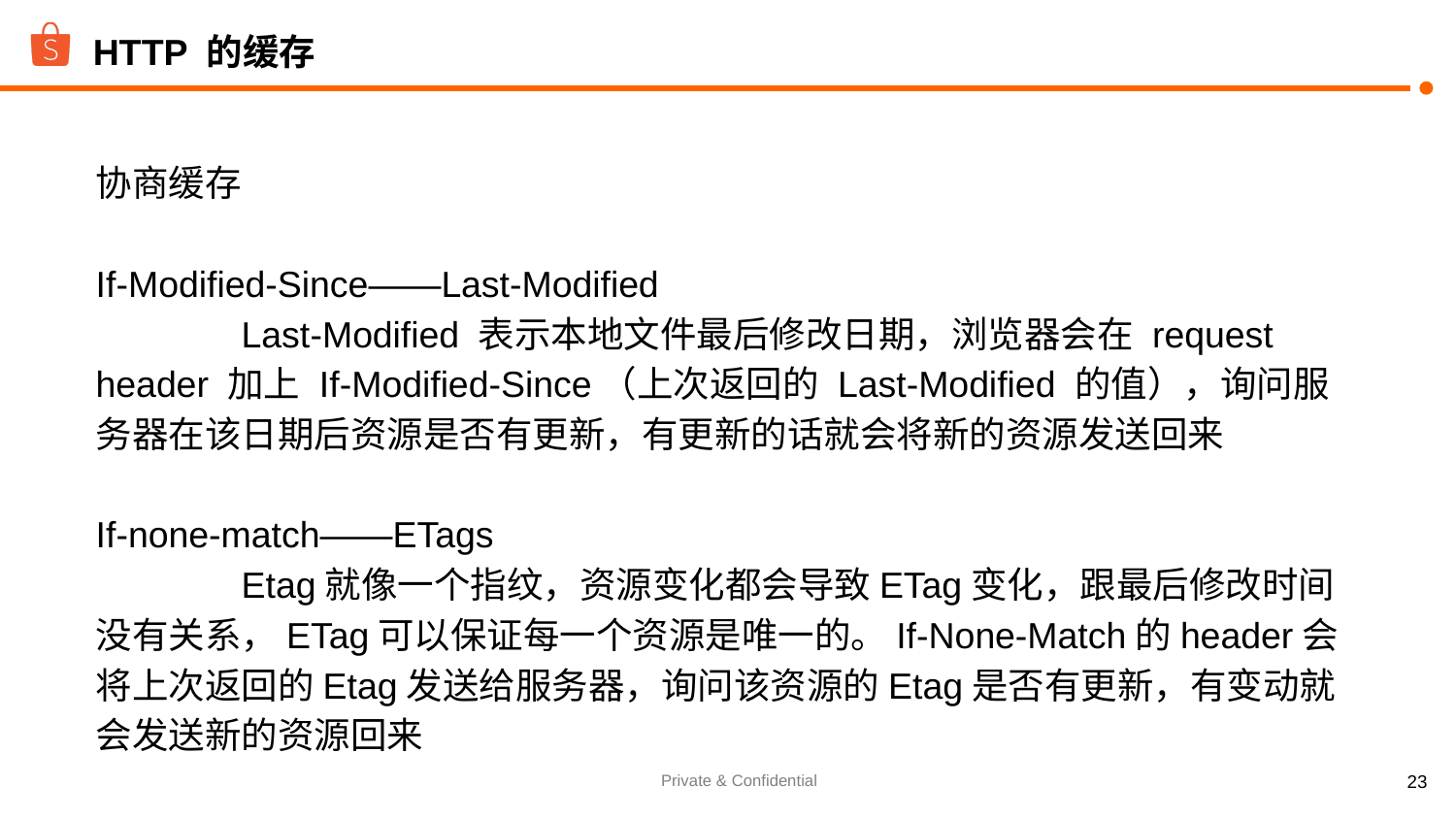

# HTTP 的缓存
协商缓存

If-Modified-Since——Last-Modified
	Last-Modified 表示本地文件最后修改日期，浏览器会在 request header 加上 If-Modified-Since（上次返回的 Last-Modified 的值），询问服务器在该日期后资源是否有更新，有更新的话就会将新的资源发送回来

If-none-match——ETags
	Etag就像一个指纹，资源变化都会导致ETag变化，跟最后修改时间没有关系，ETag可以保证每一个资源是唯一的。If-None-Match的header会将上次返回的Etag发送给服务器，询问该资源的Etag是否有更新，有变动就会发送新的资源回来

23